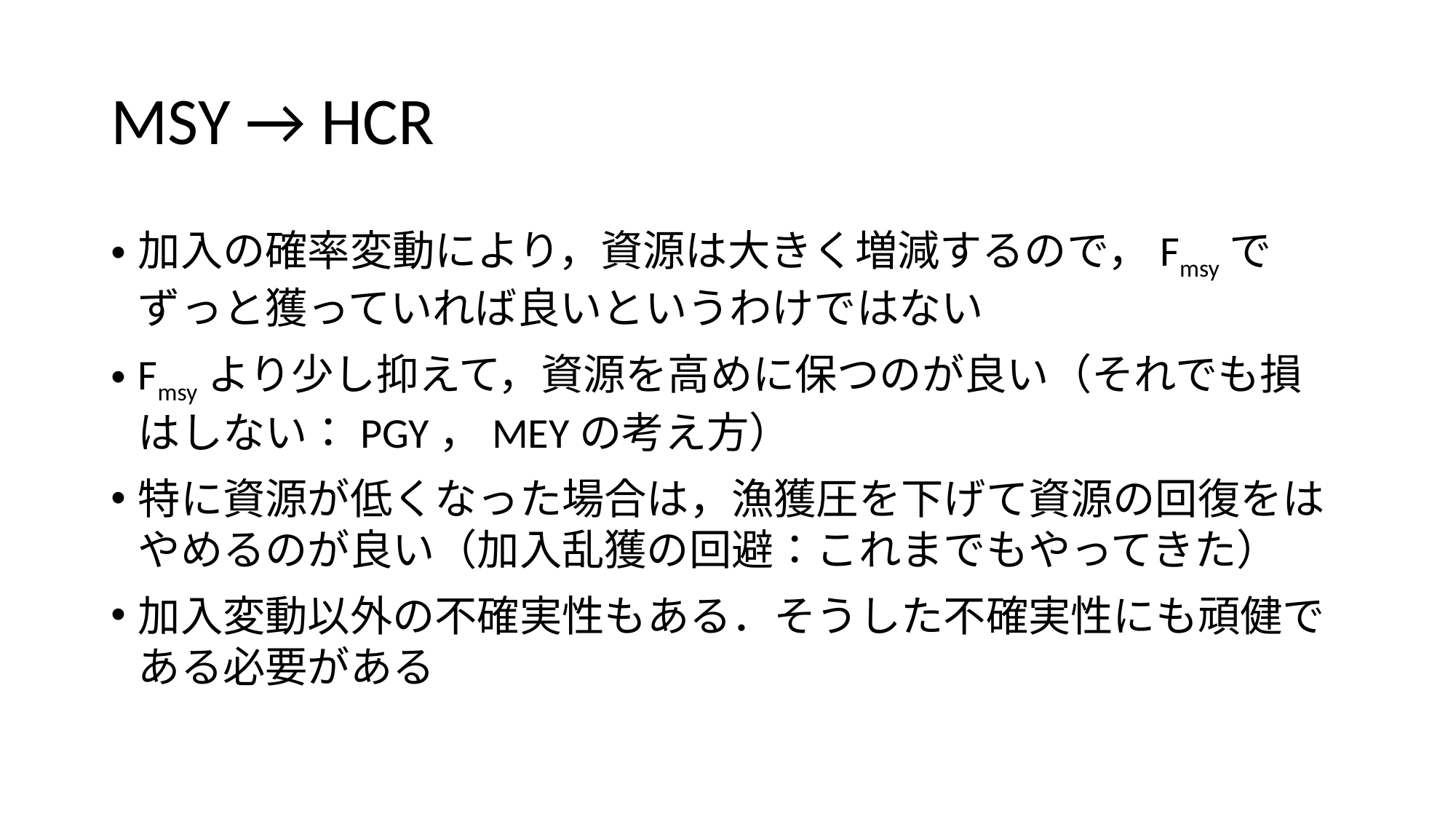

# MSY → HCR
加入の確率変動により，資源は大きく増減するので，Fmsyでずっと獲っていれば良いというわけではない
Fmsyより少し抑えて，資源を高めに保つのが良い（それでも損はしない：PGY，MEYの考え方）
特に資源が低くなった場合は，漁獲圧を下げて資源の回復をはやめるのが良い（加入乱獲の回避：これまでもやってきた）
加入変動以外の不確実性もある．そうした不確実性にも頑健である必要がある